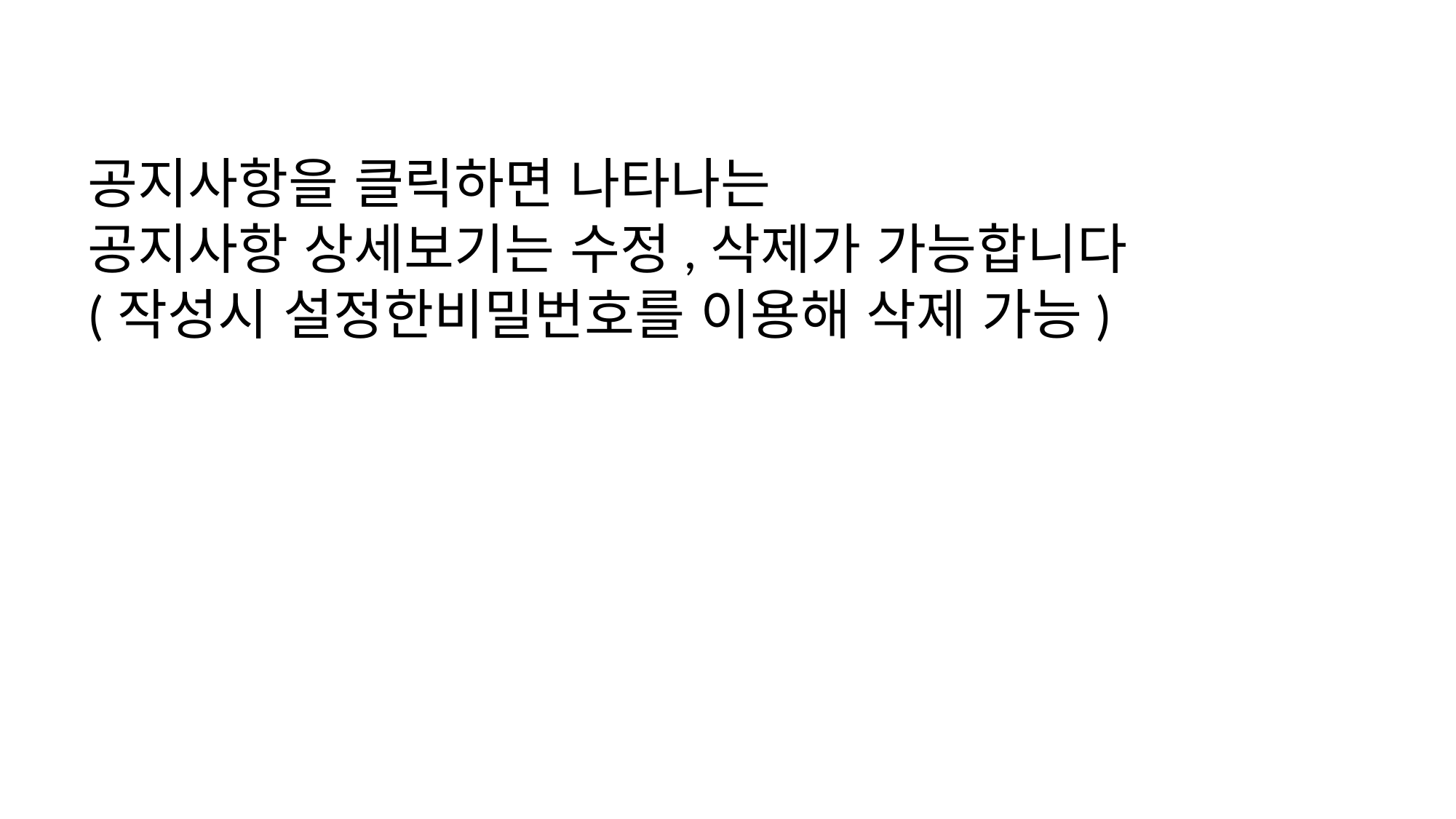

공지사항을 클릭하면 나타나는
공지사항 상세보기는 수정,삭제가 가능합니다
(작성시 설정한비밀번호를 이용해 삭제 가능)